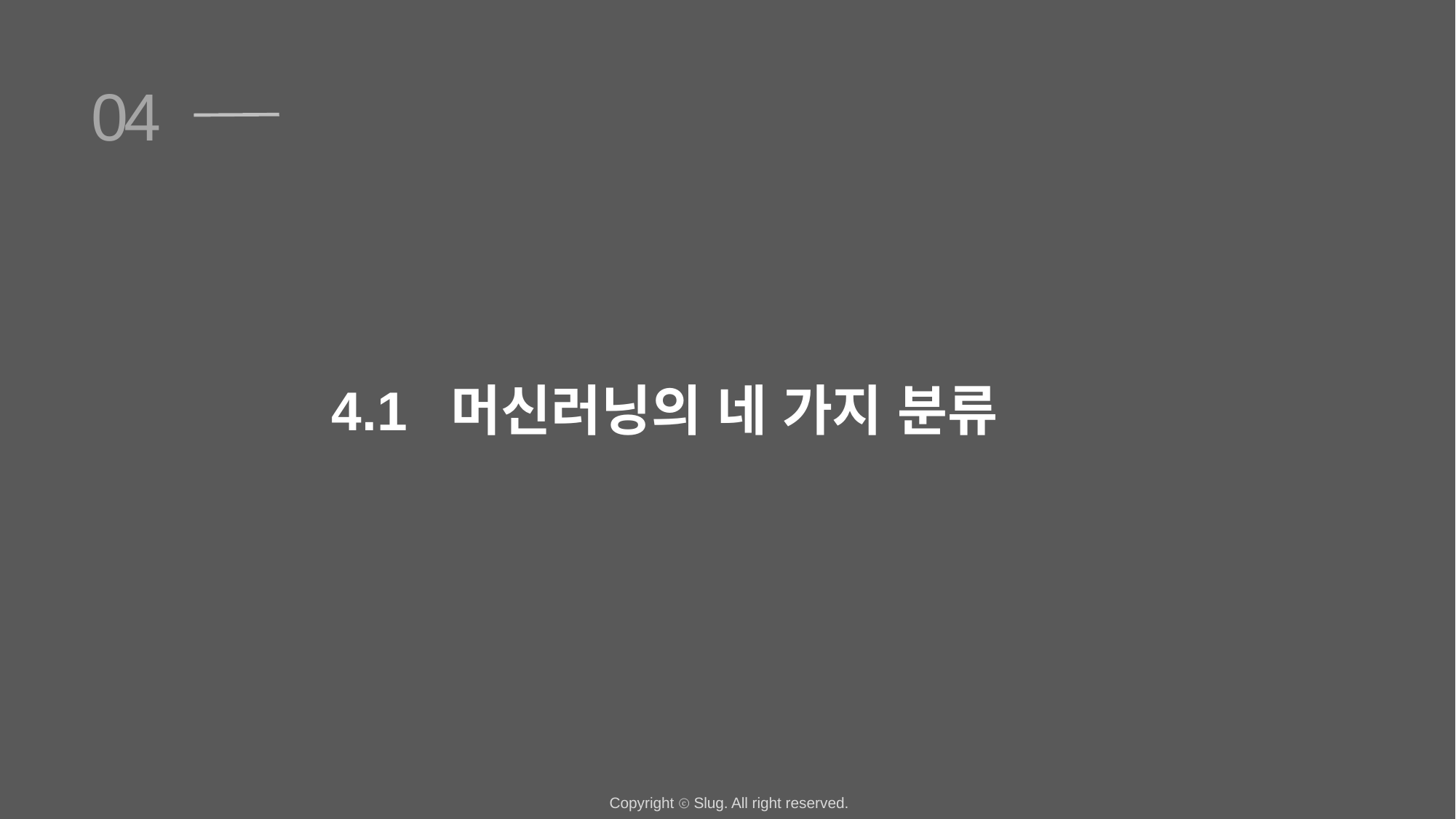

04
4.1  머신러닝의 네 가지 분류
Copyright ⓒ Slug. All right reserved.